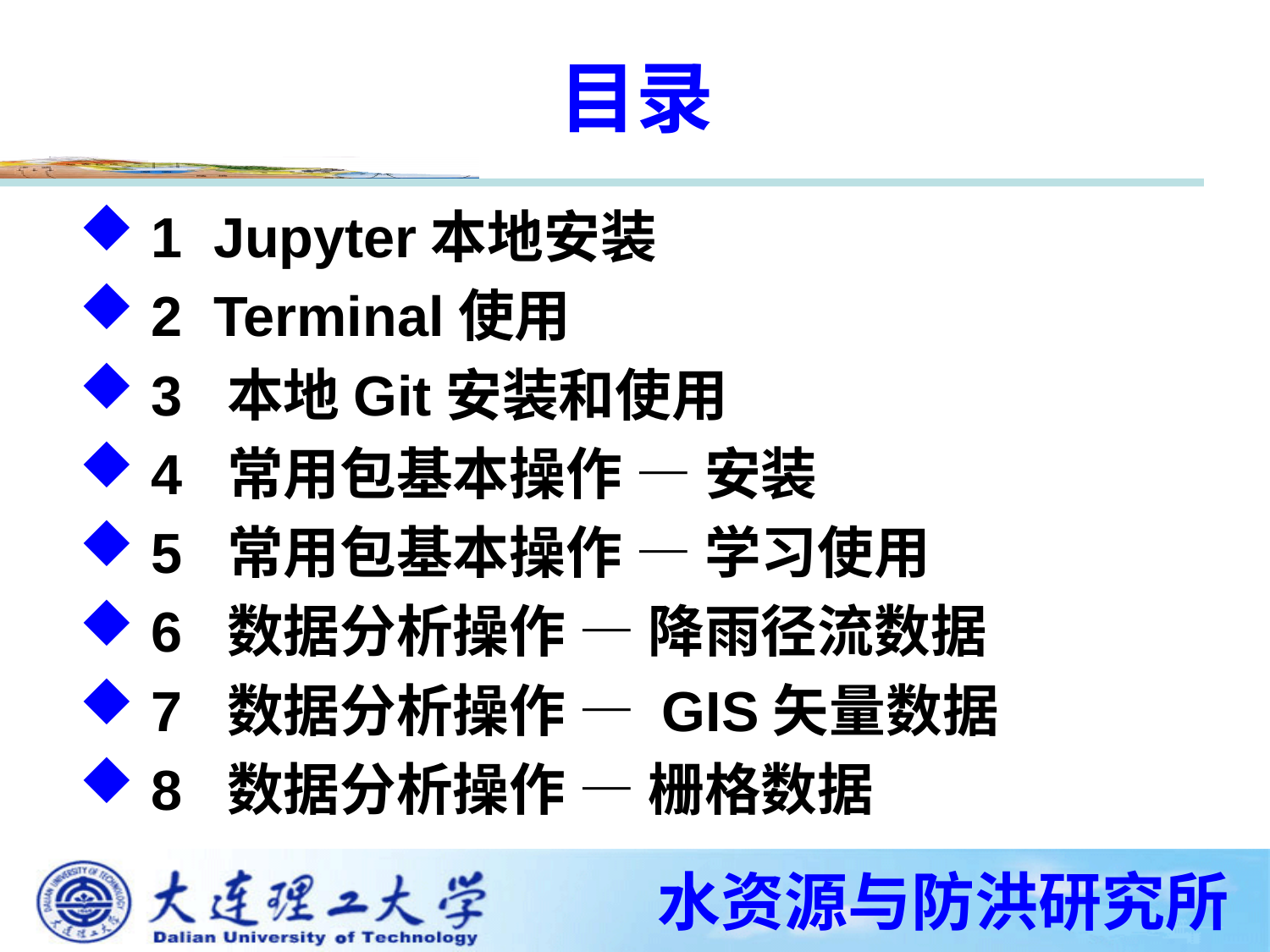

# 目录
 1  Jupyter本地安装
 2  Terminal使用
 3  本地Git安装和使用
 4  常用包基本操作 — 安装
 5  常用包基本操作 — 学习使用
 6  数据分析操作 — 降雨径流数据
 7  数据分析操作 — GIS矢量数据
 8  数据分析操作 — 栅格数据